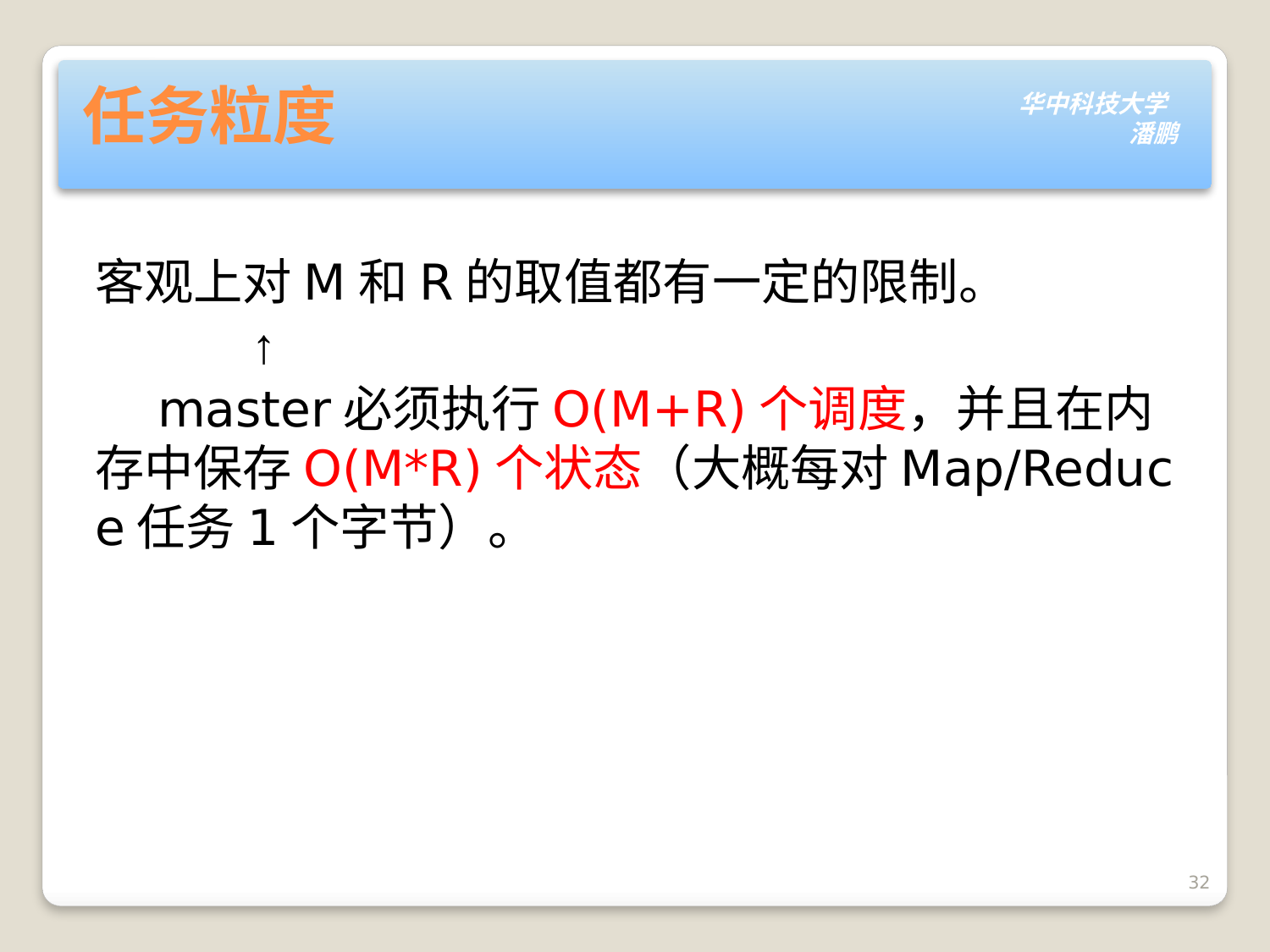

# 任务粒度
客观上对M和R的取值都有一定的限制。
          ↑
    master必须执行O(M+R)个调度，并且在内存中保存O(M*R)个状态（大概每对Map/Reduce任务1个字节）。
32